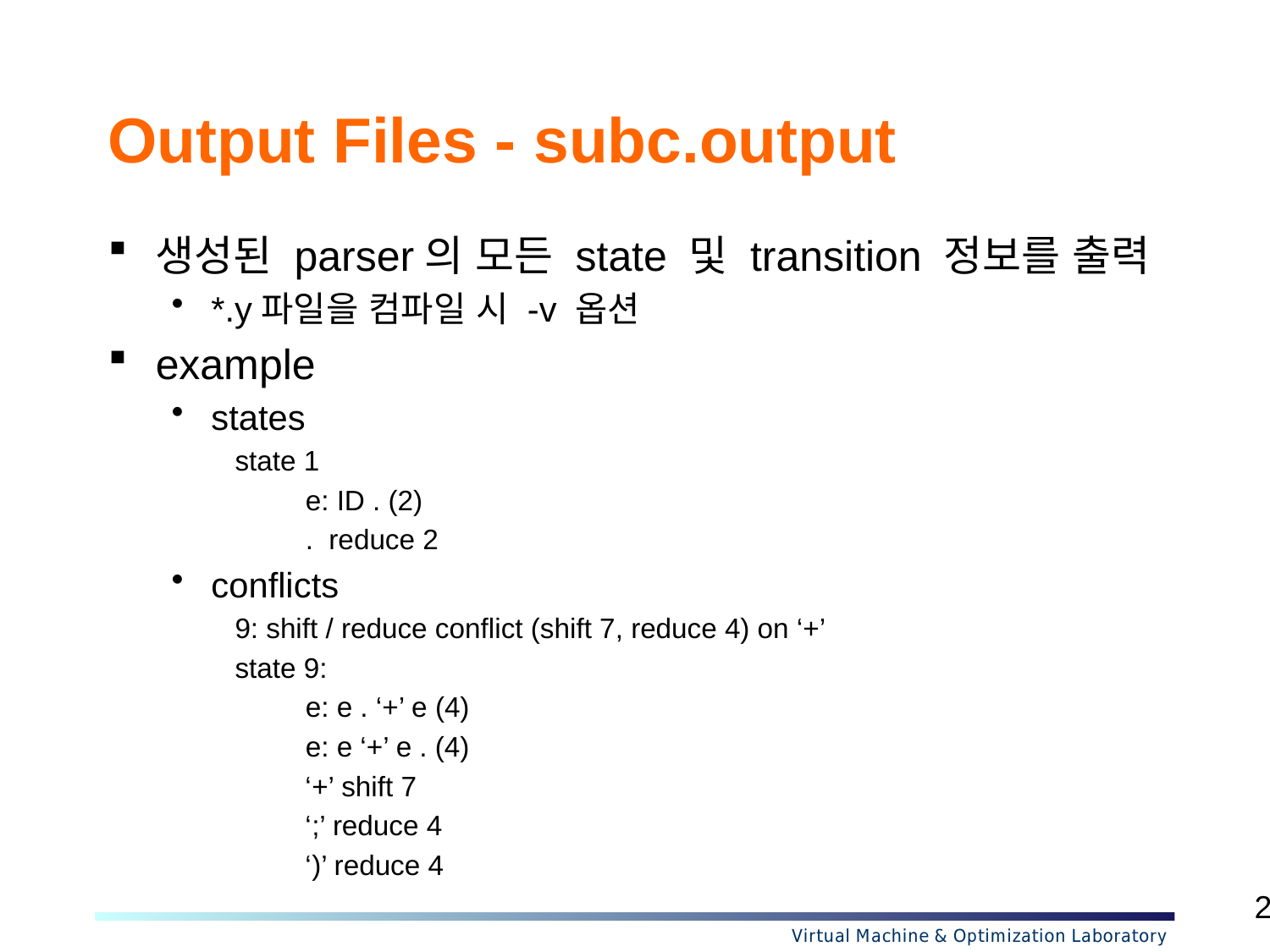

# Output Files - subc.output
생성된 parser의 모든 state 및 transition 정보를 출력
*.y파일을 컴파일 시 -v 옵션
example
states
state 1
         e: ID . (2)
         .  reduce 2
conflicts
9: shift / reduce conflict (shift 7, reduce 4) on ‘+’
state 9:
         e: e . ‘+’ e (4)
         e: e ‘+’ e . (4)
         ‘+’ shift 7
         ‘;’ reduce 4
         ‘)’ reduce 4